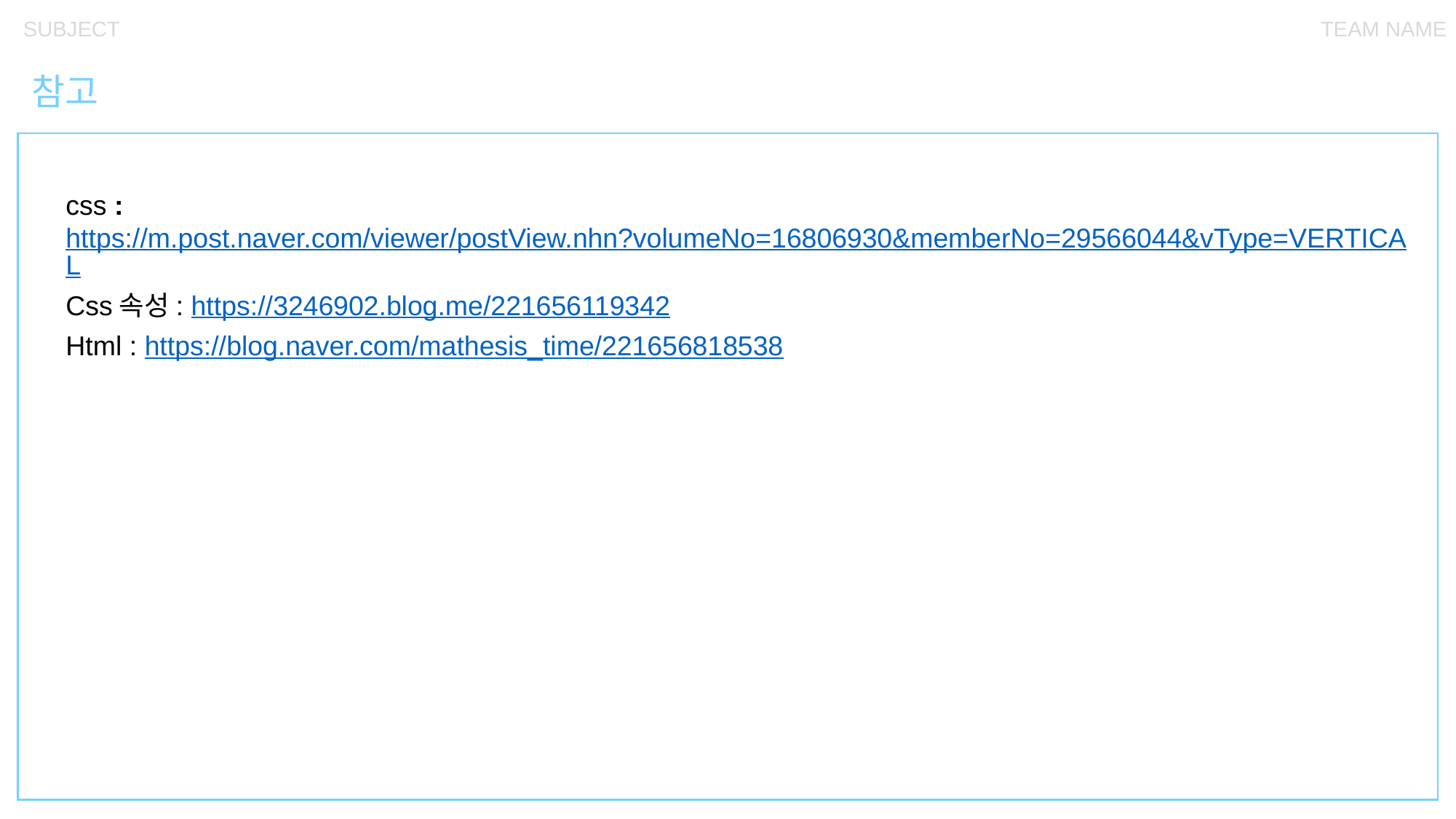

SUBJECT
TEAM NAME
참고

css : https://m.post.naver.com/viewer/postView.nhn?volumeNo=16806930&memberNo=29566044&vType=VERTICAL
Css속성: https://3246902.blog.me/221656119342
Html : https://blog.naver.com/mathesis_time/221656818538